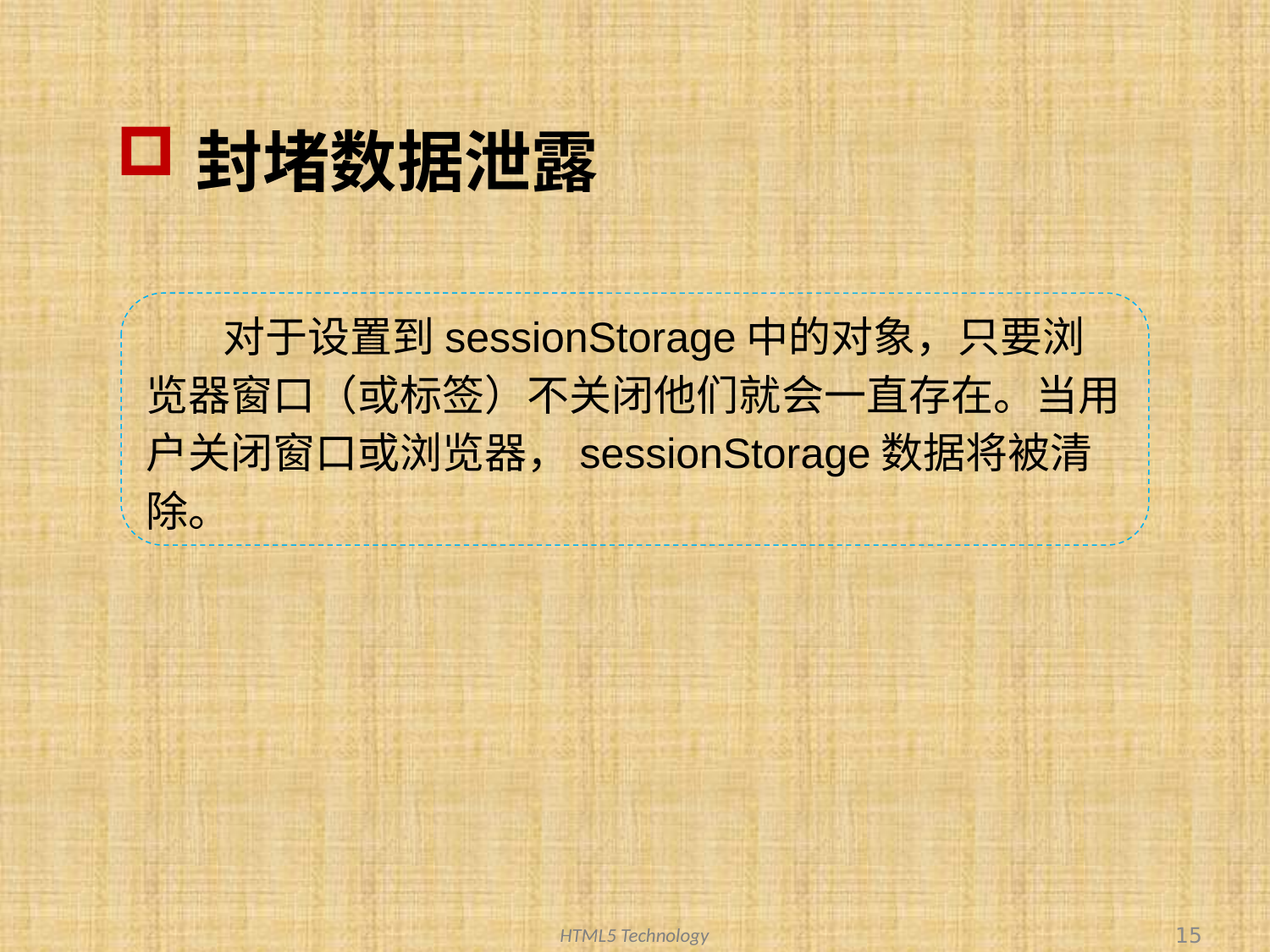

# 封堵数据泄露
       对于设置到sessionStorage中的对象，只要浏览器窗口（或标签）不关闭他们就会一直存在。当用户关闭窗口或浏览器，sessionStorage数据将被清除。
15
HTML5 Technology